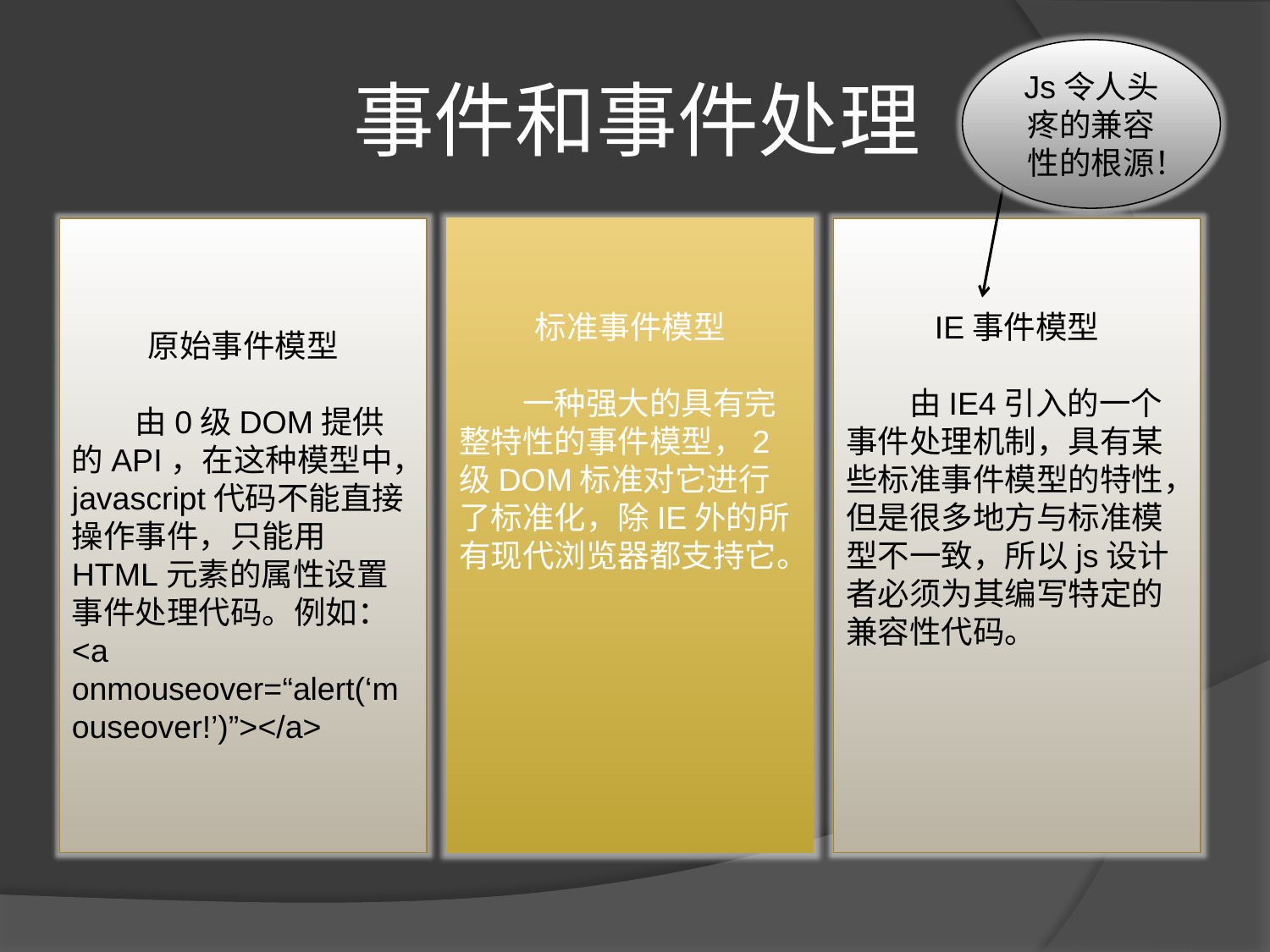

# 事件和事件处理
Js令人头疼的兼容性的根源！
原始事件模型

　　由0级DOM提供的API，在这种模型中，javascript代码不能直接操作事件，只能用HTML元素的属性设置事件处理代码。例如：<a onmouseover=“alert(‘mouseover!’)”></a>
标准事件模型

　　一种强大的具有完整特性的事件模型，2级DOM标准对它进行了标准化，除IE外的所有现代浏览器都支持它。

IE事件模型

　　由IE4引入的一个事件处理机制，具有某些标准事件模型的特性，但是很多地方与标准模型不一致，所以js设计者必须为其编写特定的兼容性代码。